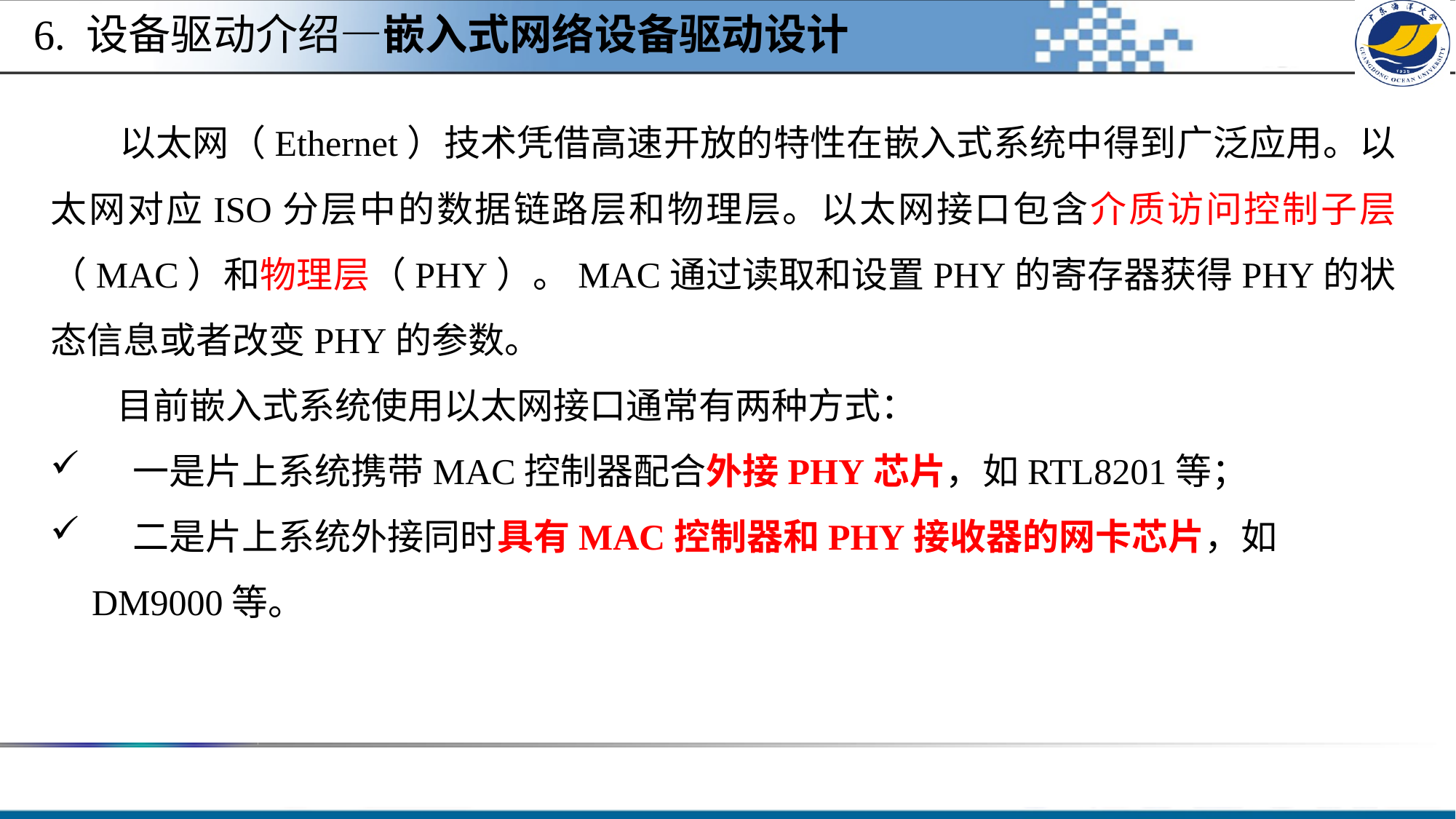

6. 设备驱动介绍—嵌入式网络设备驱动设计

      以太网（Ethernet）技术凭借高速开放的特性在嵌入式系统中得到广泛应用。以太网对应ISO分层中的数据链路层和物理层。以太网接口包含介质访问控制子层（MAC）和物理层（PHY）。MAC通过读取和设置PHY的寄存器获得PHY的状态信息或者改变PHY的参数。
       目前嵌入式系统使用以太网接口通常有两种方式：
    一是片上系统携带MAC控制器配合外接PHY芯片，如RTL8201等；
    二是片上系统外接同时具有MAC控制器和PHY接收器的网卡芯片，如DM9000等。